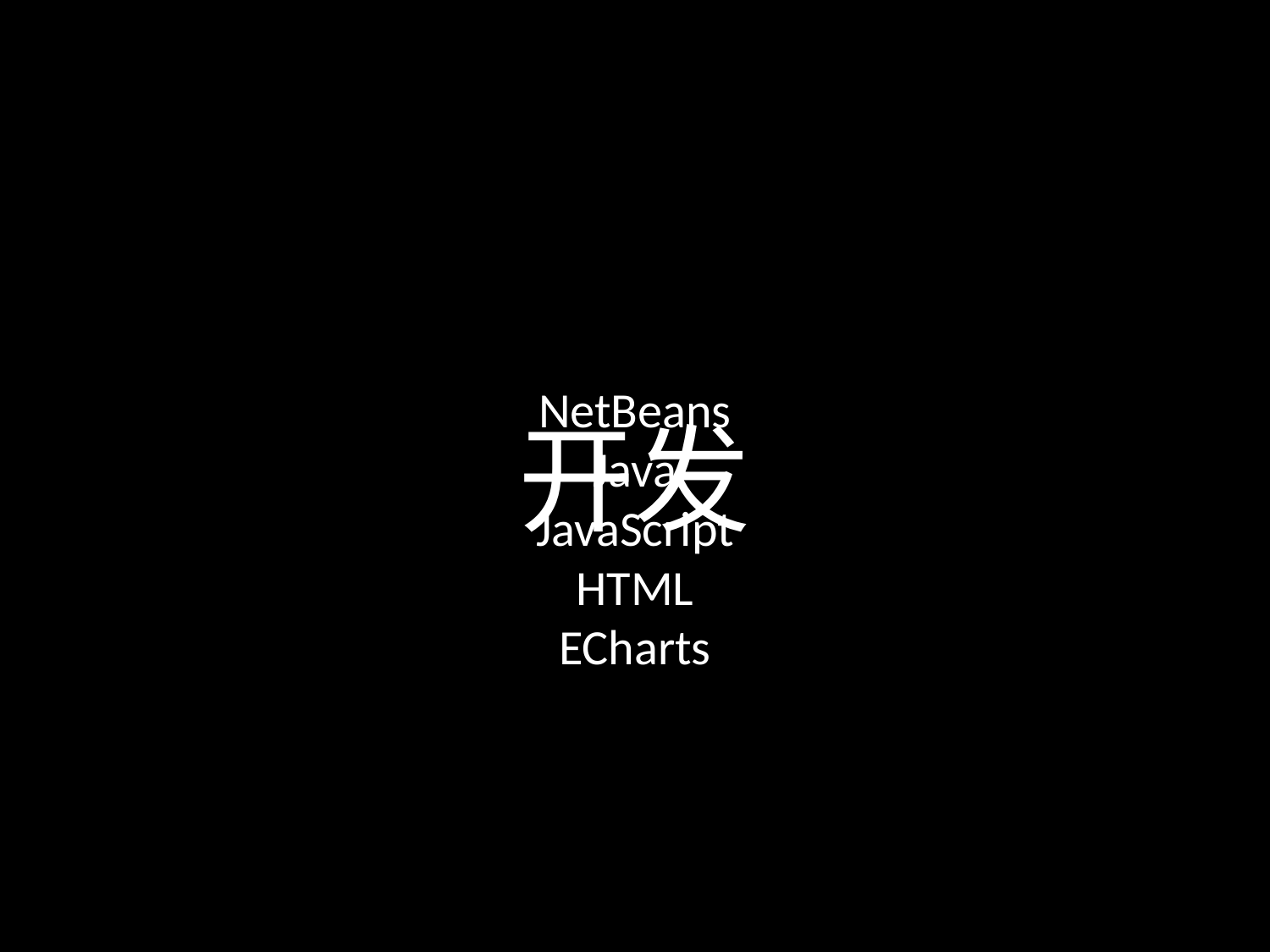

# Incidents Report
NetBeans
Java
JavaScript
HTML
ECharts
开发